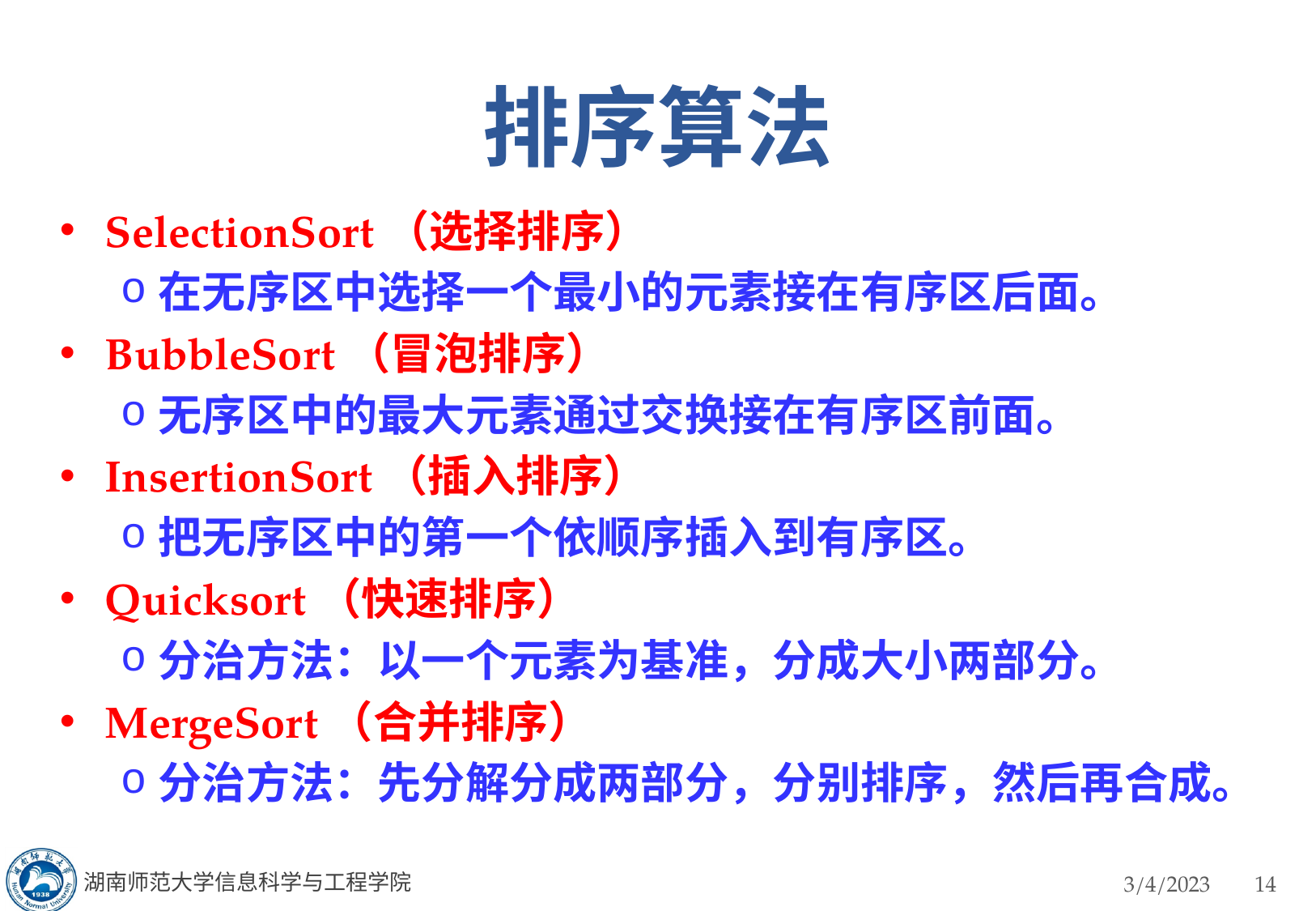

# 排序算法
SelectionSort（选择排序）
在无序区中选择一个最小的元素接在有序区后面。
BubbleSort（冒泡排序）
无序区中的最大元素通过交换接在有序区前面。
InsertionSort（插入排序）
把无序区中的第一个依顺序插入到有序区。
Quicksort（快速排序）
分治方法：以一个元素为基准，分成大小两部分。
MergeSort（合并排序）
分治方法：先分解分成两部分，分别排序，然后再合成。
湖南师范大学信息科学与工程学院
3/4/2023
14